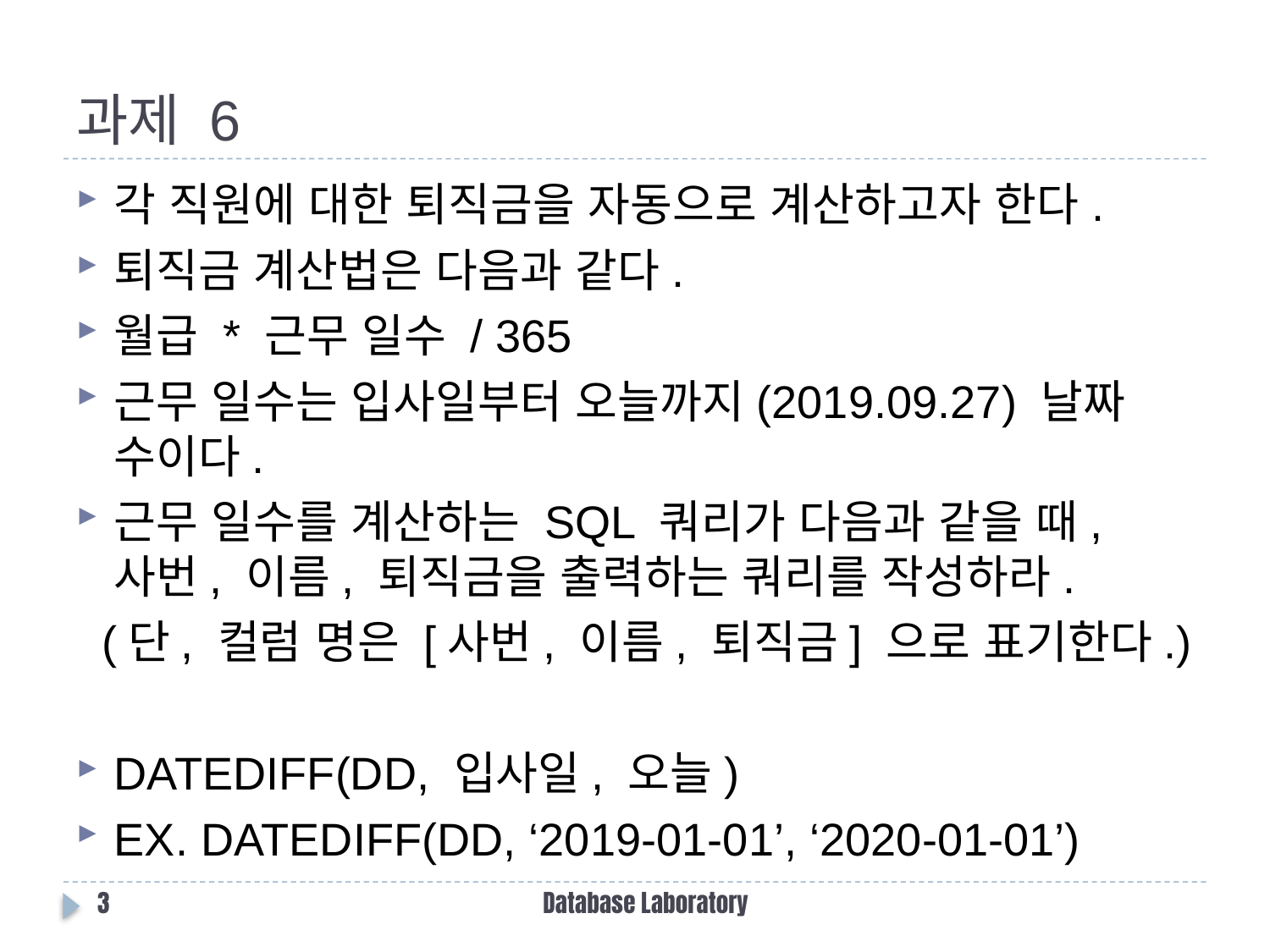

# 과제 6
각 직원에 대한 퇴직금을 자동으로 계산하고자 한다.
퇴직금 계산법은 다음과 같다.
월급 * 근무 일수 / 365
근무 일수는 입사일부터 오늘까지(2019.09.27) 날짜 수이다.
근무 일수를 계산하는 SQL 쿼리가 다음과 같을 때, 사번, 이름, 퇴직금을 출력하는 쿼리를 작성하라.
  (단, 컬럼 명은 [사번, 이름, 퇴직금] 으로 표기한다.)

DATEDIFF(DD, 입사일, 오늘)
EX. DATEDIFF(DD, ‘2019-01-01’, ‘2020-01-01’)
3
Database Laboratory